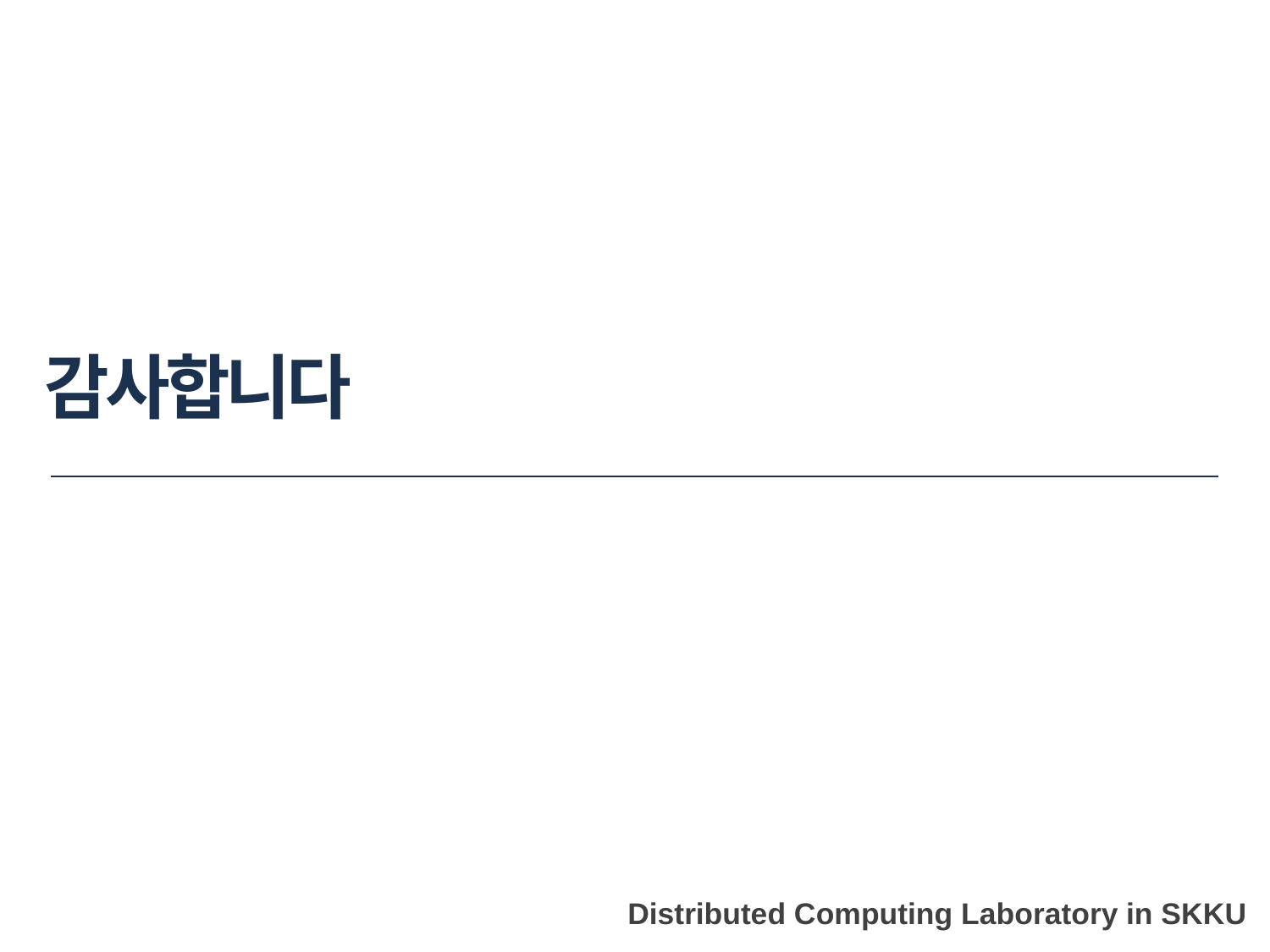

# 감사합니다
Distributed Computing Laboratory in SKKU